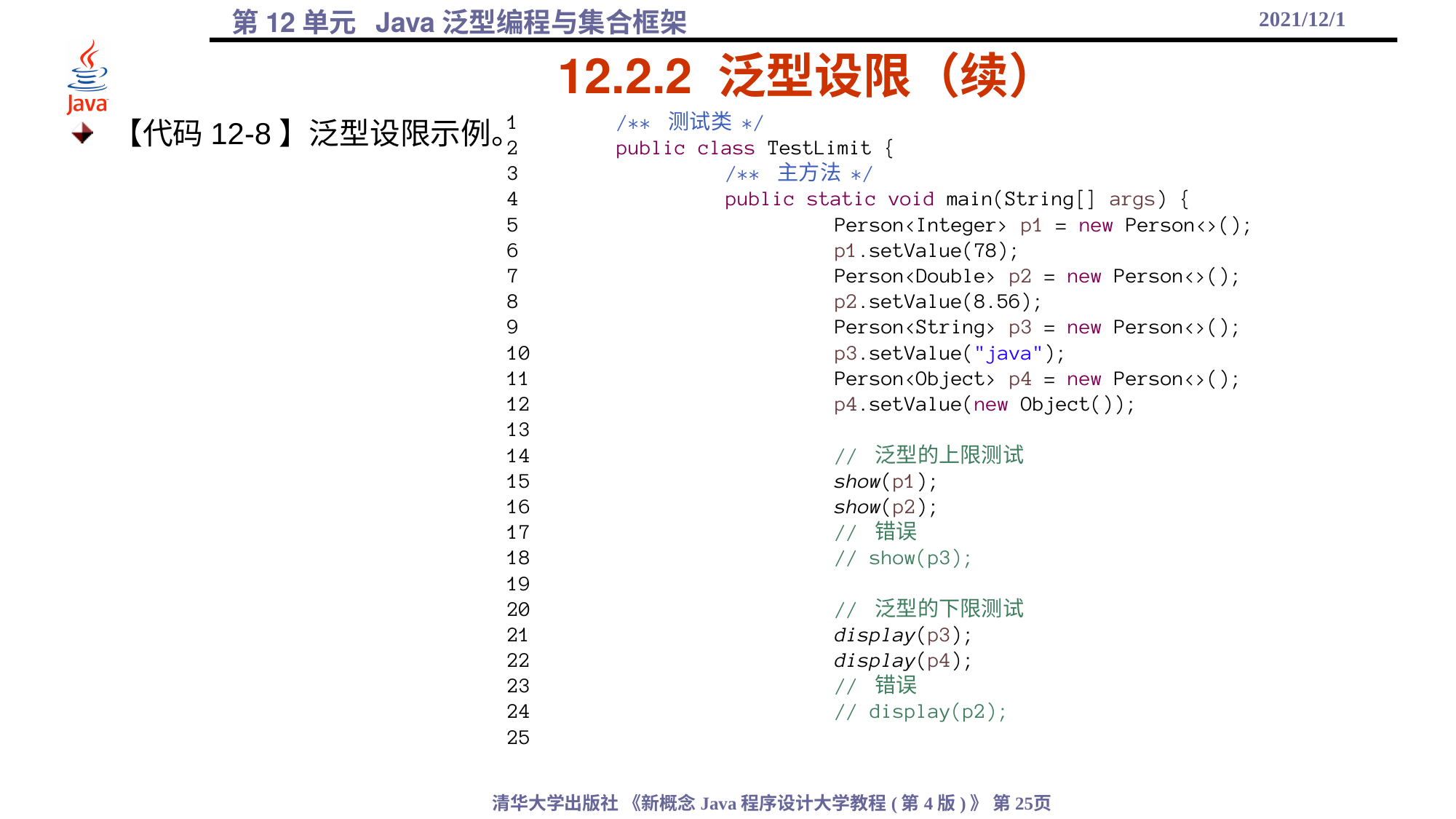

2021/12/1
# 12.2.2 泛型设限（续）
【代码12-8】泛型设限示例。
1	/** 测试类 */
2	public class TestLimit {
3		/** 主方法 */
4		public static void main(String[] args) {
5			Person<Integer> p1 = new Person<>();
6			p1.setValue(78);
7			Person<Double> p2 = new Person<>();
8			p2.setValue(8.56);
9			Person<String> p3 = new Person<>();
10			p3.setValue("java");
11			Person<Object> p4 = new Person<>();
12			p4.setValue(new Object());
13
14			// 泛型的上限测试
15			show(p1);
16			show(p2);
17			// 错误
18			// show(p3);
19
20			// 泛型的下限测试
21			display(p3);
22			display(p4);
23			// 错误
24			// display(p2);
25